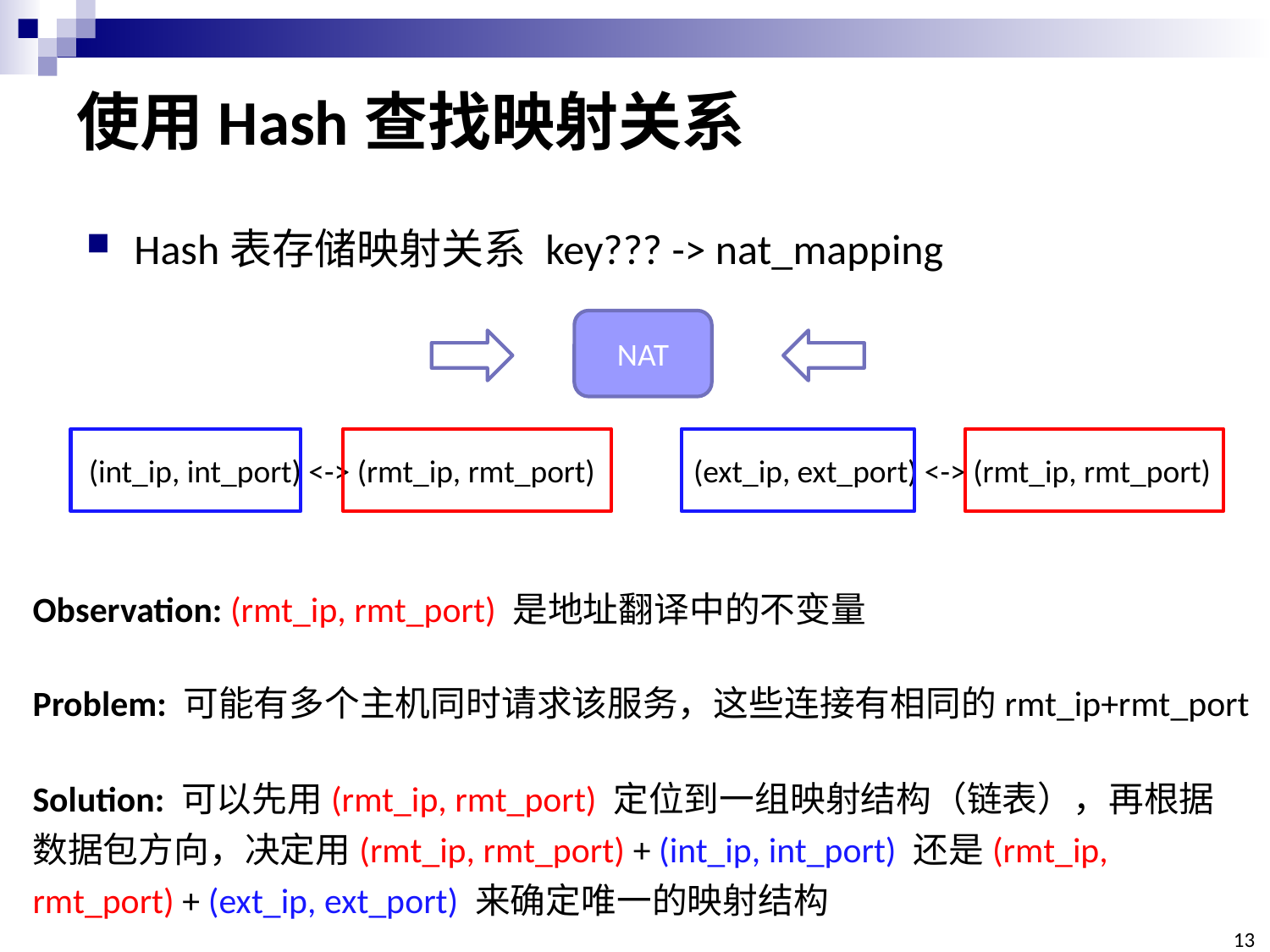

# 使用Hash查找映射关系
Hash表存储映射关系 key??? -> nat_mapping
NAT

(int_ip, int_port) <-> (rmt_ip, rmt_port)
(ext_ip, ext_port) <-> (rmt_ip, rmt_port)
Observation: (rmt_ip, rmt_port) 是地址翻译中的不变量
Problem: 可能有多个主机同时请求该服务，这些连接有相同的rmt_ip+rmt_port
Solution: 可以先用(rmt_ip, rmt_port) 定位到一组映射结构（链表），再根据数据包方向，决定用(rmt_ip, rmt_port) + (int_ip, int_port) 还是(rmt_ip, rmt_port) + (ext_ip, ext_port) 来确定唯一的映射结构
13